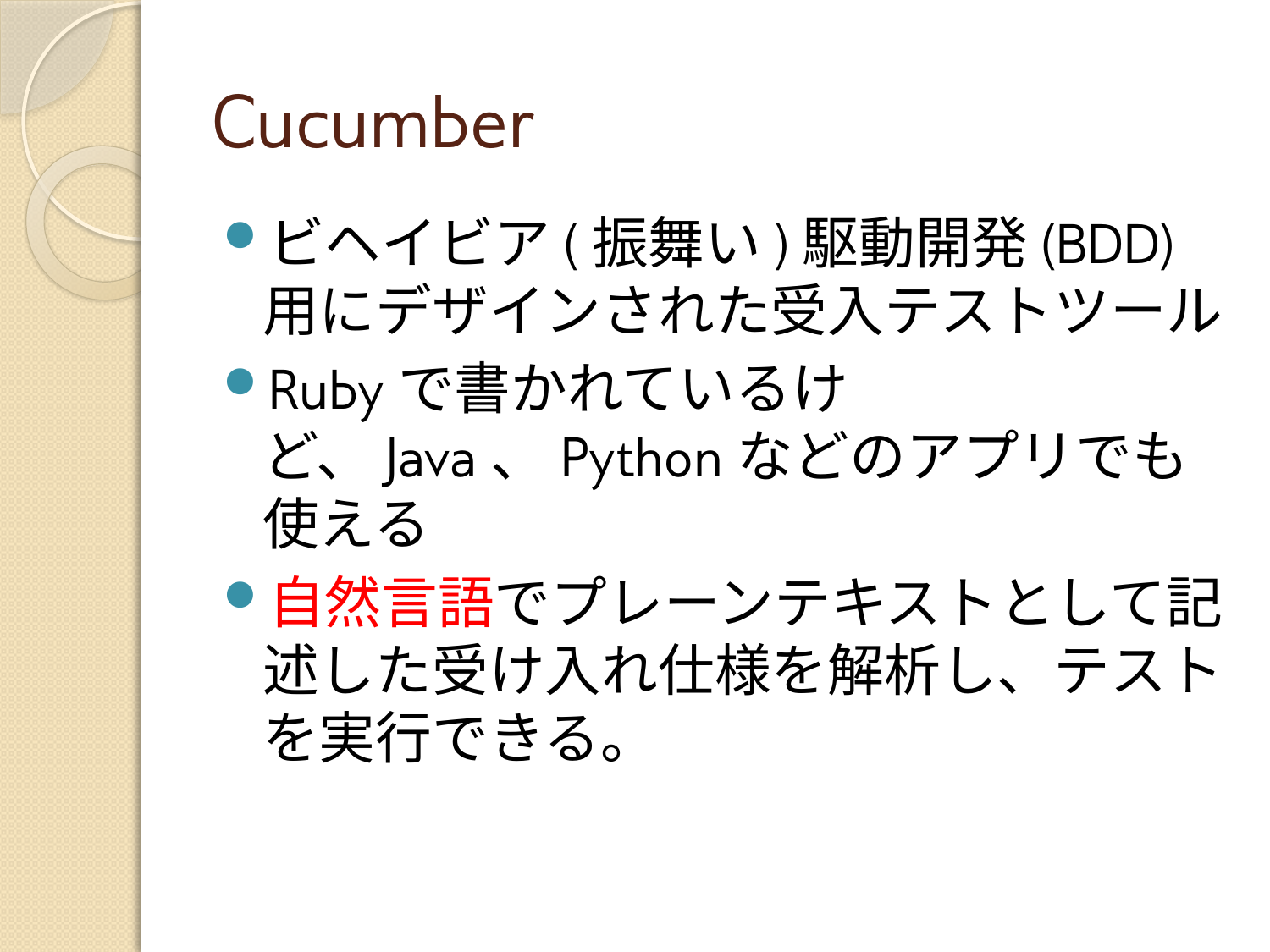

# Cucumber
ビヘイビア(振舞い)駆動開発(BDD)用にデザインされた受入テストツール
Rubyで書かれているけど、Java、Pythonなどのアプリでも使える
自然言語でプレーンテキストとして記述した受け入れ仕様を解析し、テストを実行できる。